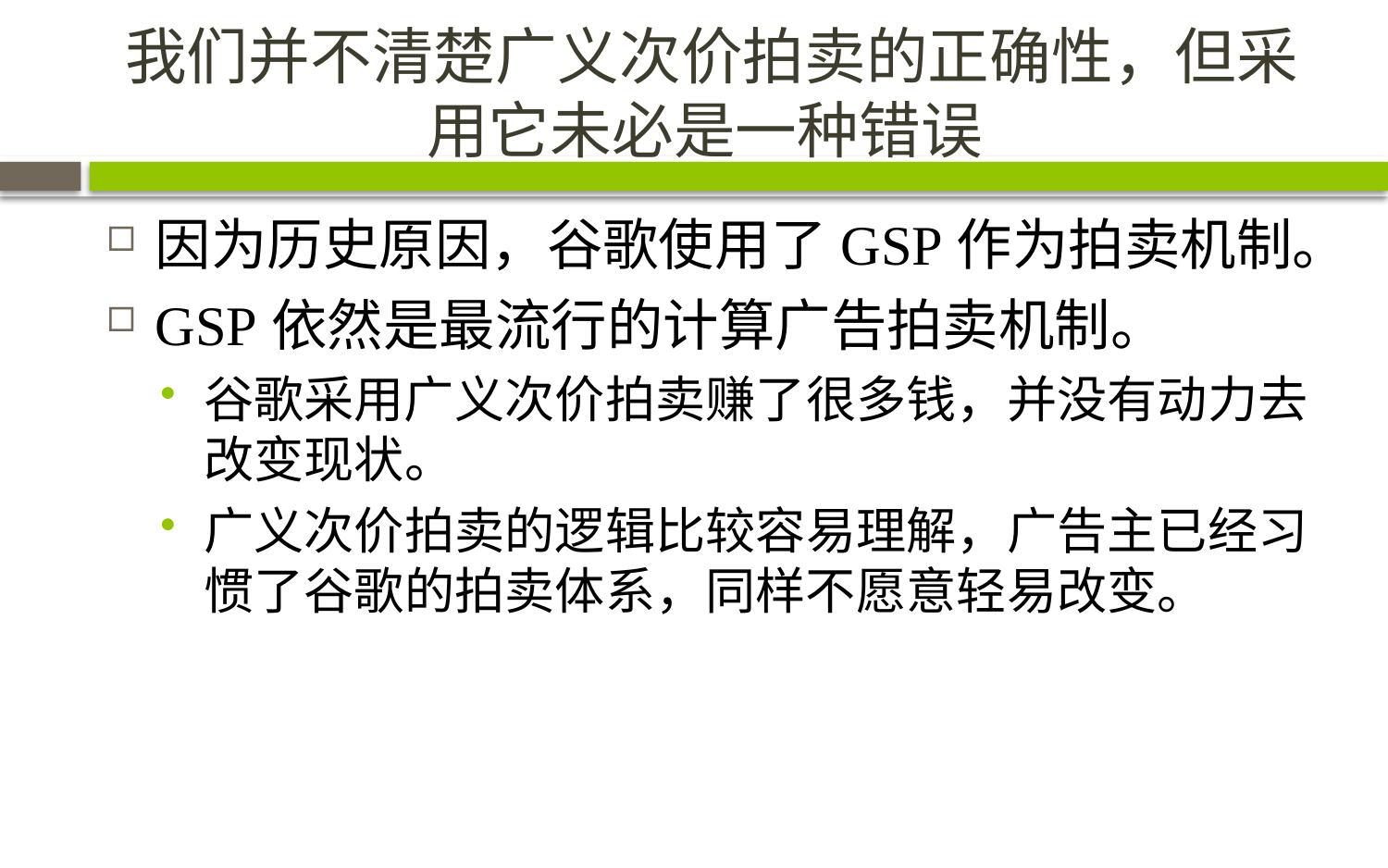

# 我们并不清楚广义次价拍卖的正确性，但采用它未必是一种错误
因为历史原因，谷歌使用了GSP作为拍卖机制。
GSP依然是最流行的计算广告拍卖机制。
谷歌采用广义次价拍卖赚了很多钱，并没有动力去改变现状。
广义次价拍卖的逻辑比较容易理解，广告主已经习惯了谷歌的拍卖体系，同样不愿意轻易改变。